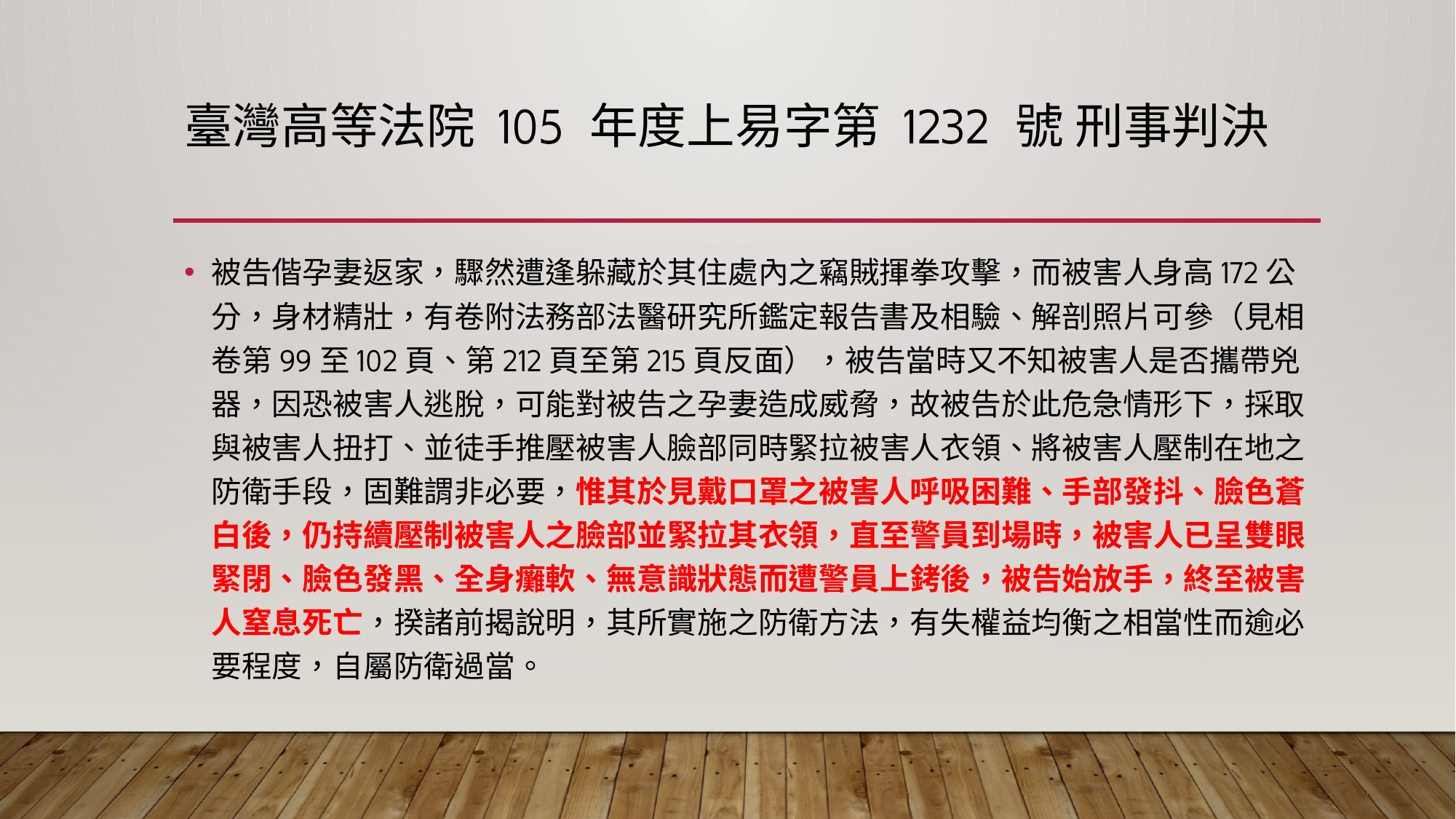

# 臺灣高等法院 105 年度上易字第 1232 號 刑事判決
被告偕孕妻返家，驟然遭逢躲藏於其住處內之竊賊揮拳攻擊，而被害人身高172公分，身材精壯，有卷附法務部法醫研究所鑑定報告書及相驗、解剖照片可參（見相卷第99至102頁、第212頁至第215頁反面），被告當時又不知被害人是否攜帶兇器，因恐被害人逃脫，可能對被告之孕妻造成威脅，故被告於此危急情形下，採取與被害人扭打、並徒手推壓被害人臉部同時緊拉被害人衣領、將被害人壓制在地之防衛手段，固難謂非必要，惟其於見戴口罩之被害人呼吸困難、手部發抖、臉色蒼白後，仍持續壓制被害人之臉部並緊拉其衣領，直至警員到場時，被害人已呈雙眼緊閉、臉色發黑、全身癱軟、無意識狀態而遭警員上銬後，被告始放手，終至被害人窒息死亡，揆諸前揭說明，其所實施之防衛方法，有失權益均衡之相當性而逾必要程度，自屬防衛過當。